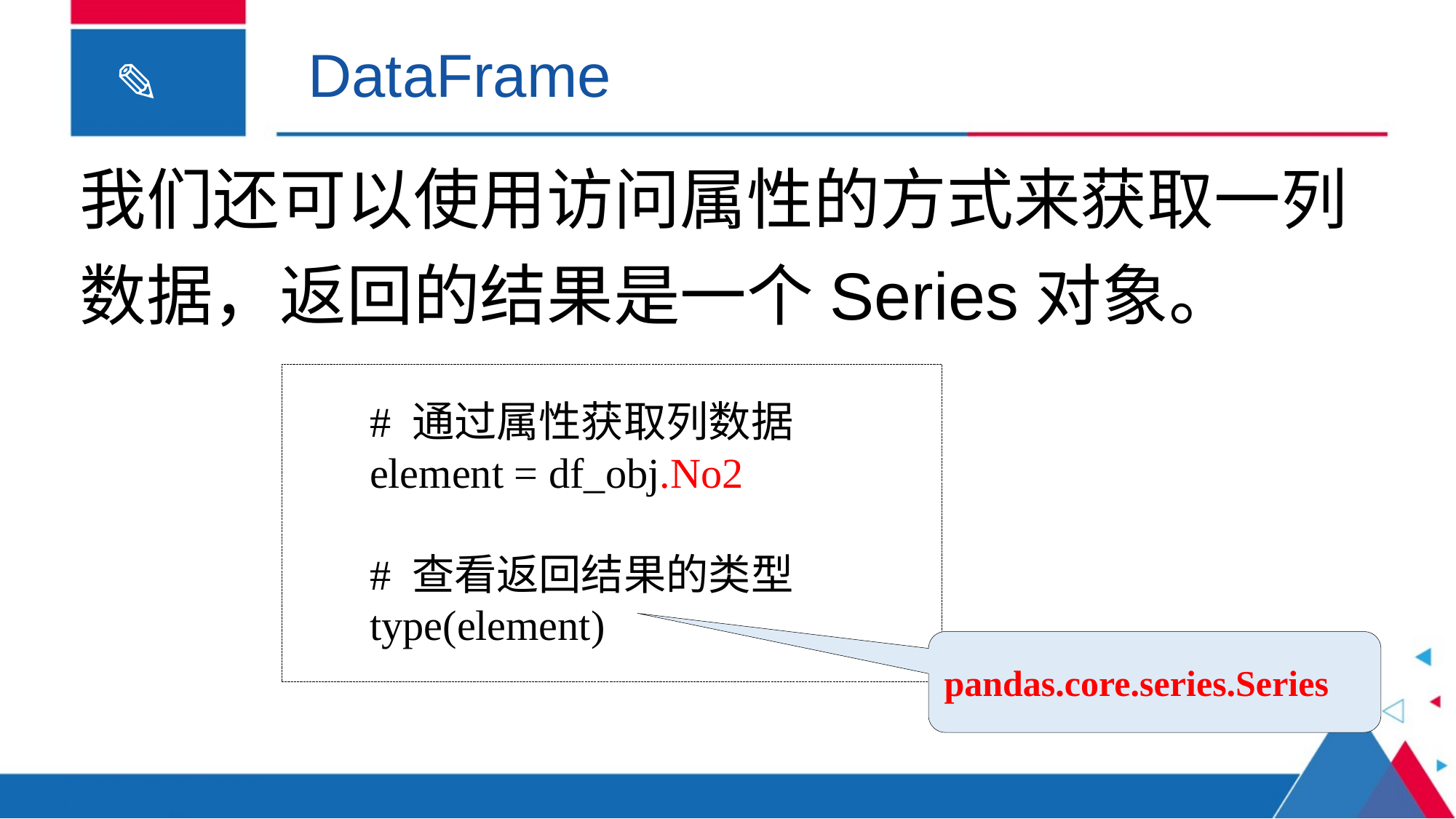

DataFrame
我们还可以使用访问属性的方式来获取一列数据，返回的结果是一个Series对象。

# 通过属性获取列数据
element = df_obj.No2

# 查看返回结果的类型
type(element)
pandas.core.series.Series